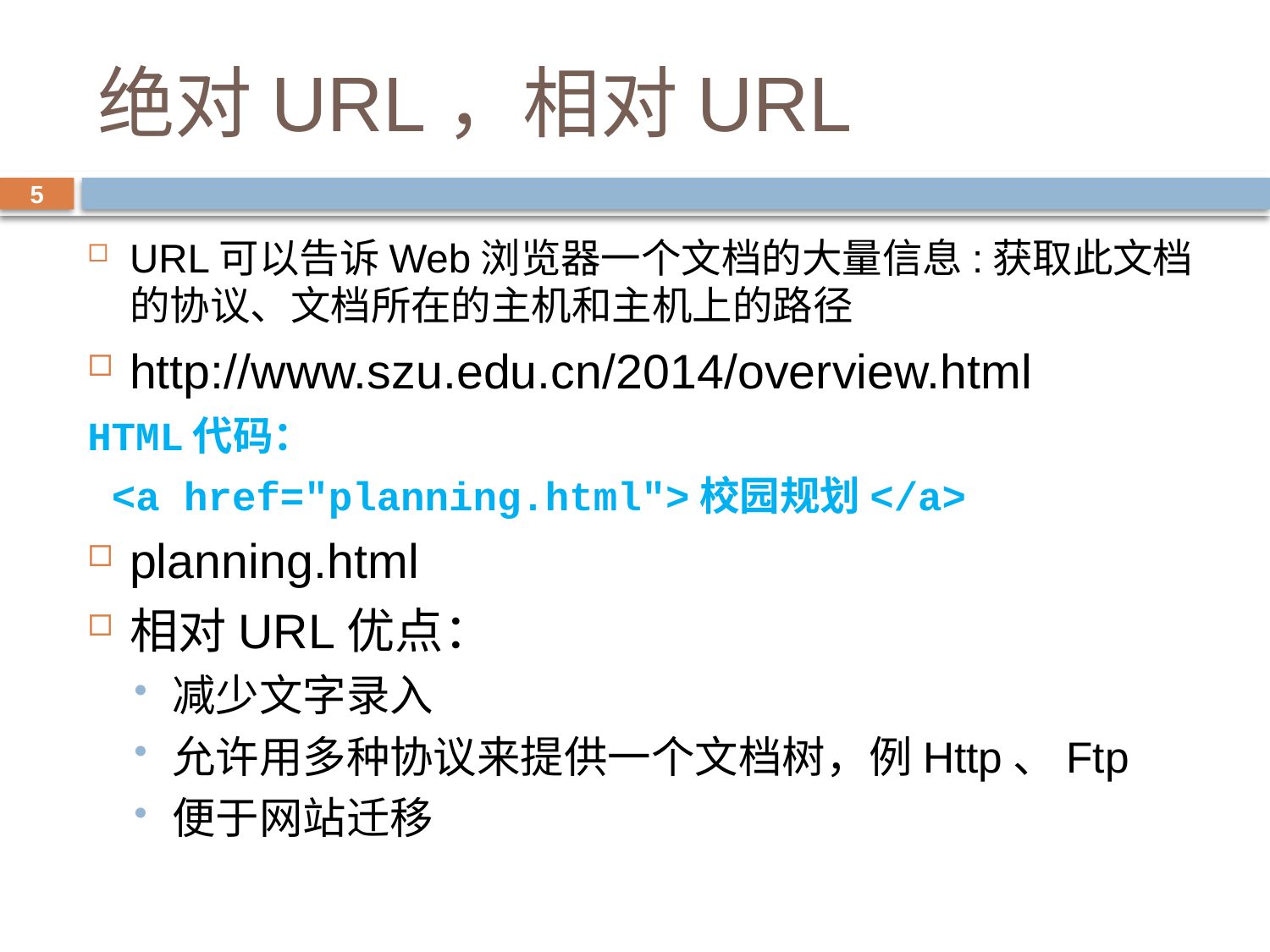

# 绝对URL，相对URL
5
URL可以告诉Web浏览器一个文档的大量信息:获取此文档的协议、文档所在的主机和主机上的路径
http://www.szu.edu.cn/2014/overview.html
HTML代码：
 <a href="planning.html">校园规划</a>
planning.html
相对URL优点：
减少文字录入
允许用多种协议来提供一个文档树，例Http、Ftp
便于网站迁移